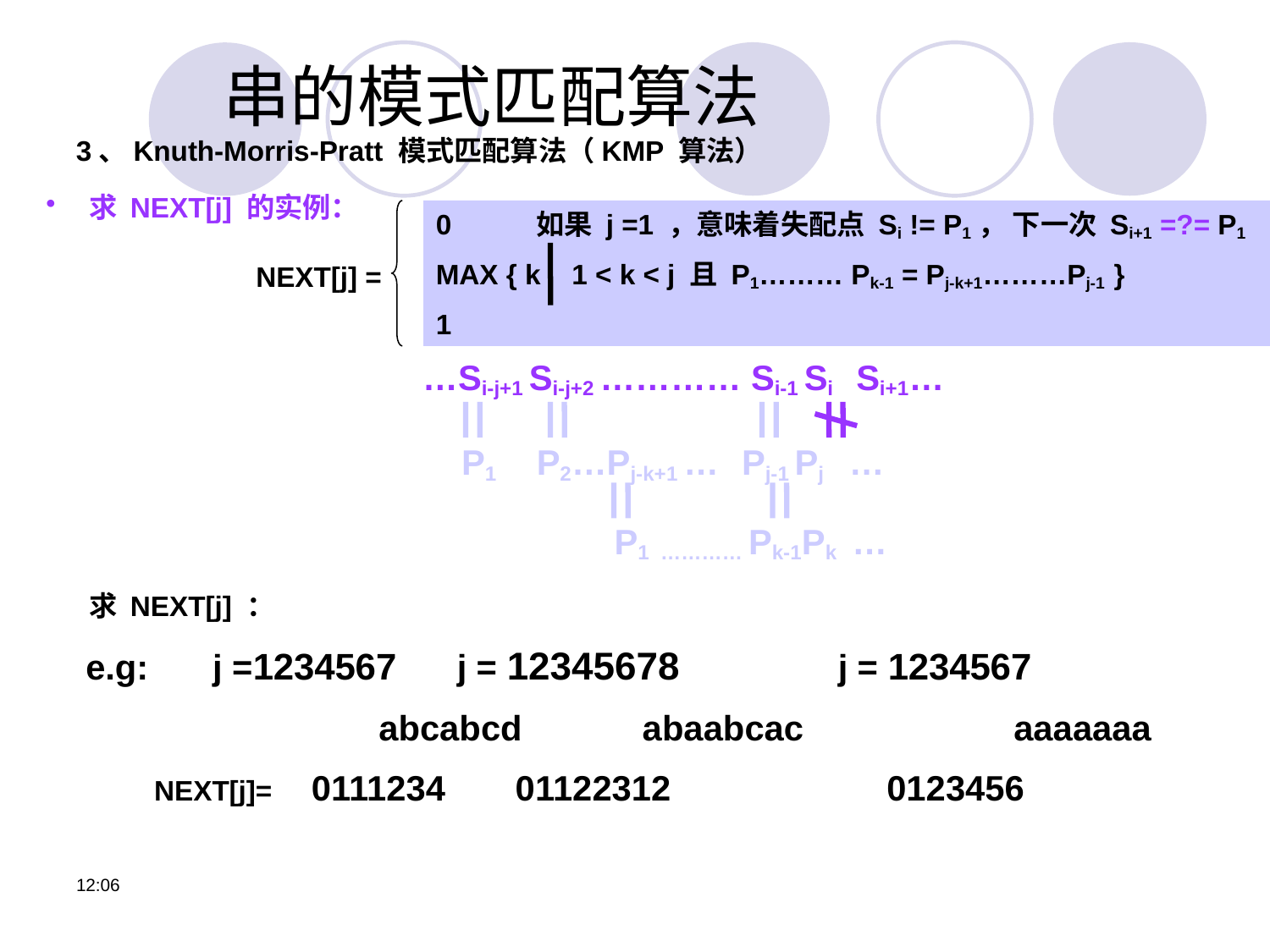

# 串的模式匹配算法
3、Knuth-Morris-Pratt 模式匹配算法（KMP 算法）
 求 NEXT[j] 的实例：

0          如果 j =1 ，意味着失配点 Si != P1， 下一次 Si+1 =?= P1
MAX { k    1 < k < j 	且 P1……… Pk-1 = Pj-k+1………Pj-1  }
1

NEXT[j] =
   …Si-j+1 Si-j+2 ………… Si-1 Si    Si+1…
       P1       P2…Pj-k+1 …    Pj-1 Pj   …

              P1  ………… Pk-1Pk  …
 求 NEXT[j] ：
 e.g: 	 j =1234567	j = 12345678		j = 1234567
	       	     abcabcd	      abaabcac		     aaaaaaa
          NEXT[j]=     0111234	      01122312		     0123456
12:06